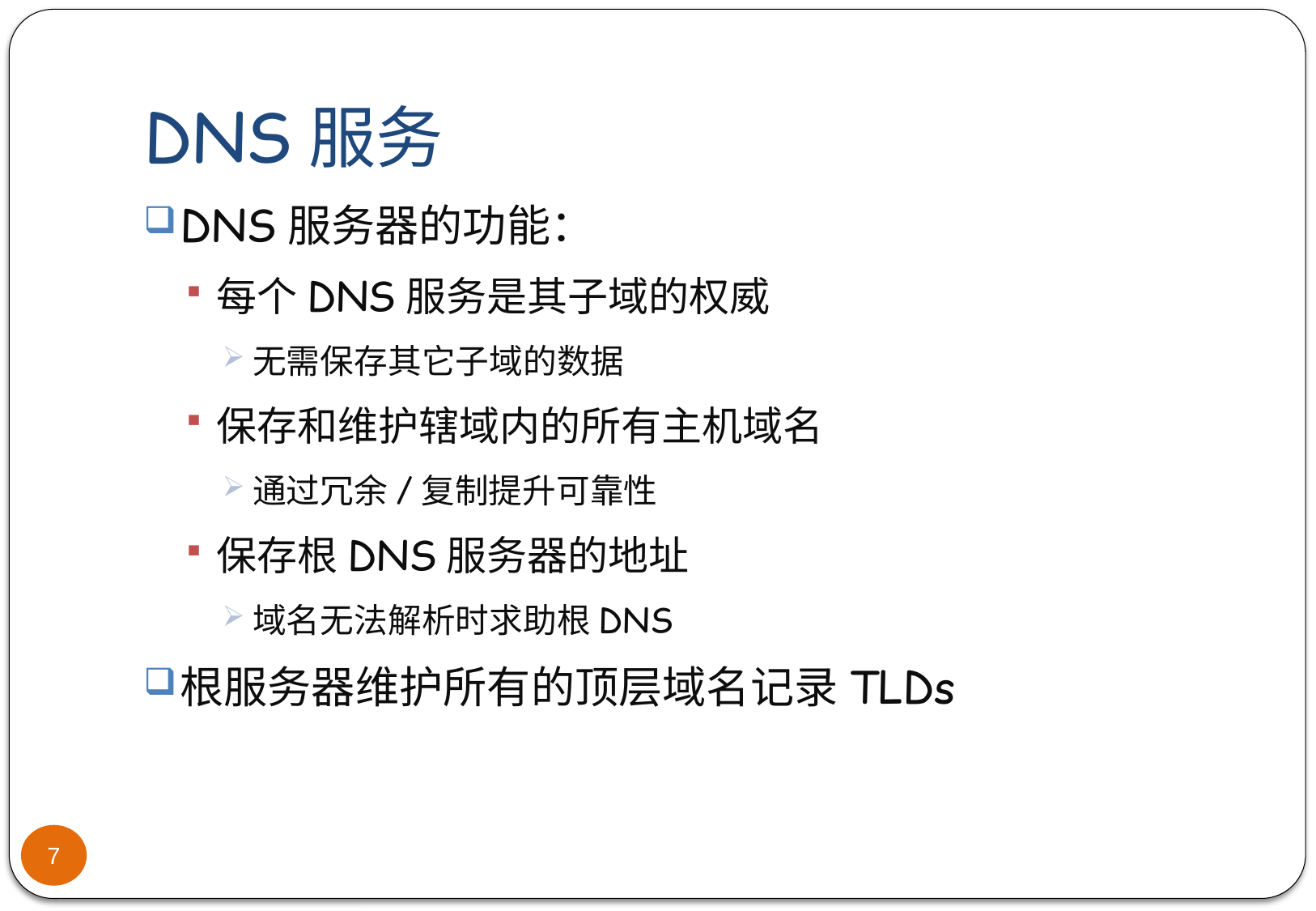

# DNS服务
DNS服务器的功能：
每个DNS服务是其子域的权威
无需保存其它子域的数据
保存和维护辖域内的所有主机域名
通过冗余/复制提升可靠性
保存根DNS服务器的地址
域名无法解析时求助根DNS
根服务器维护所有的顶层域名记录TLDs
7